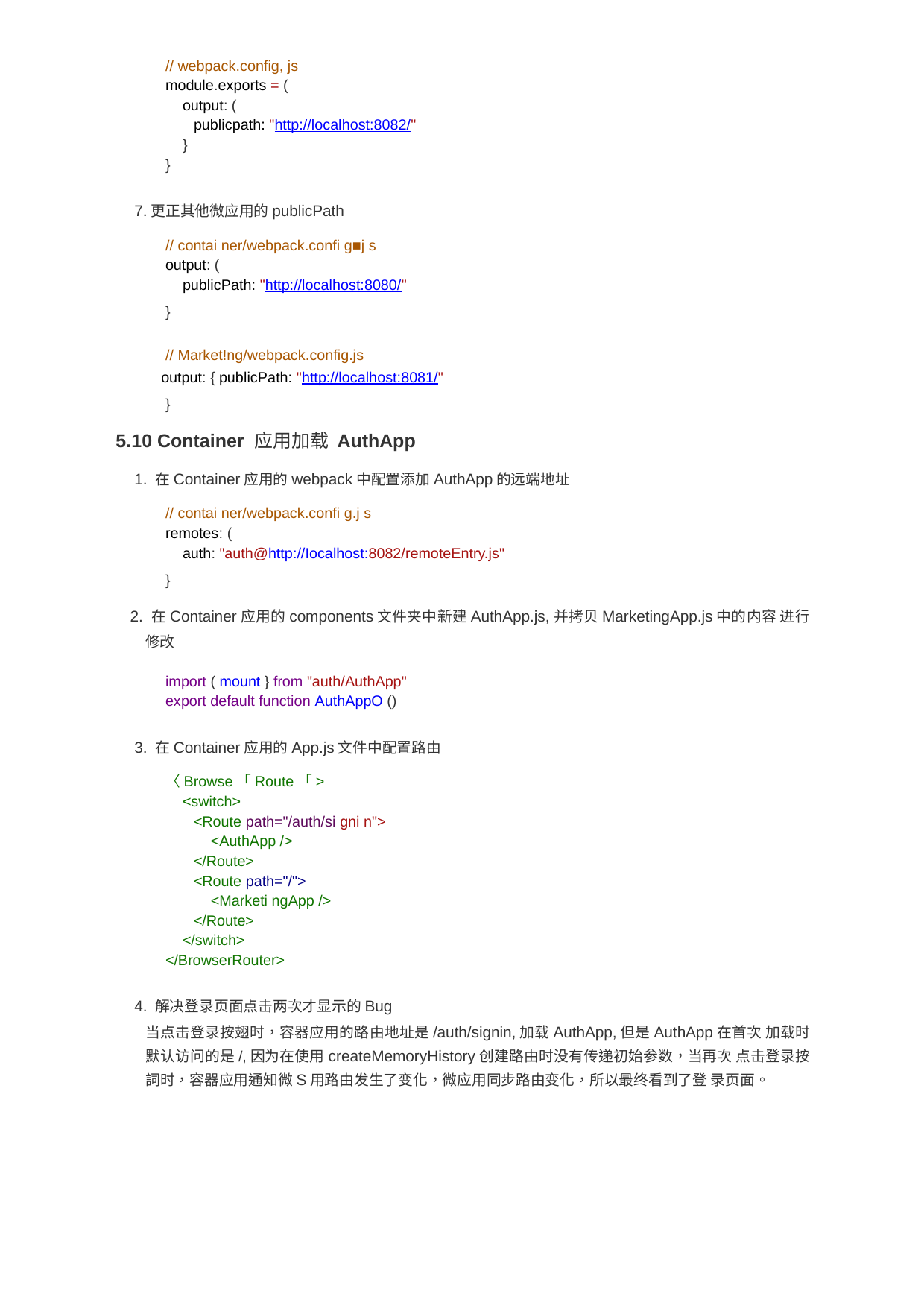

// webpack.config, js
module.exports = (
output: (
publicpath: "http://localhost:8082/"
}
}
7.更正其他微应用的publicPath
// contai ner/webpack.confi g■j s
output: (
publicPath: "http://localhost:8080/"
}
// Market!ng/webpack.config.js
output: { publicPath: "http://localhost:8081/"
}
5.10 Container 应用加载 AuthApp
1. 在Container应用的webpack中配置添加AuthApp的远端地址
// contai ner/webpack.confi g.j s
remotes: (
auth: "auth@http://Iocalhost:8082/remoteEntry.js"
}
2. 在Container应用的components文件夹中新建AuthApp.js,并拷贝MarketingApp.js中的内容 进行修改
import ( mount } from "auth/AuthApp"
export default function AuthAppO ()
3. 在Container应用的App.js文件中配置路由
〈Browse「Route「>
<switch>
<Route path="/auth/si gni n">
<AuthApp />
</Route>
<Route path="/">
<Marketi ngApp />
</Route>
</switch>
</BrowserRouter>
4. 解决登录页面点击两次才显示的Bug
当点击登录按翅时，容器应用的路由地址是/auth/signin,加载AuthApp,但是AuthApp在首次 加载时默认访问的是/,因为在使用createMemoryHistory创建路由时没有传递初始参数，当再次 点击登录按詞时，容器应用通知微S用路由发生了变化，微应用同步路由变化，所以最终看到了登 录页面。